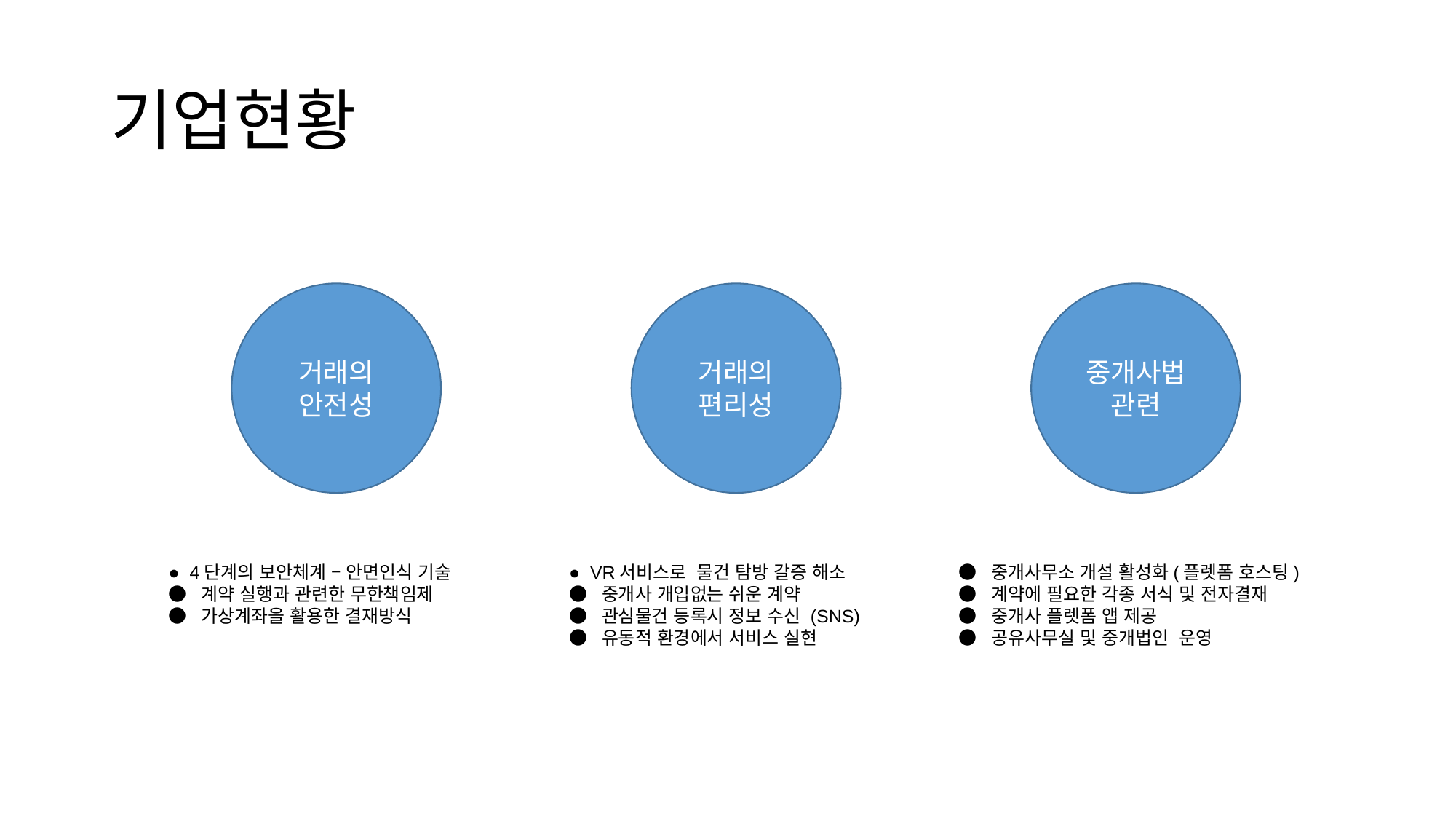

# 기업현황
거래의 안전성
거래의 편리성
중개사법 관련
●  4단계의 보안체계 – 안면인식 기술
●  계약 실행과 관련한 무한책임제
●  가상계좌을 활용한 결재방식
●  중개사무소 개설 활성화(플렛폼 호스팅)
●  계약에 필요한 각종 서식 및 전자결재
●  중개사 플렛폼 앱 제공
●  공유사무실 및 중개법인  운영
●  VR서비스로  물건 탐방 갈증 해소
●  중개사 개입없는 쉬운 계약
●  관심물건 등록시 정보 수신 (SNS)
●  유동적 환경에서 서비스 실현